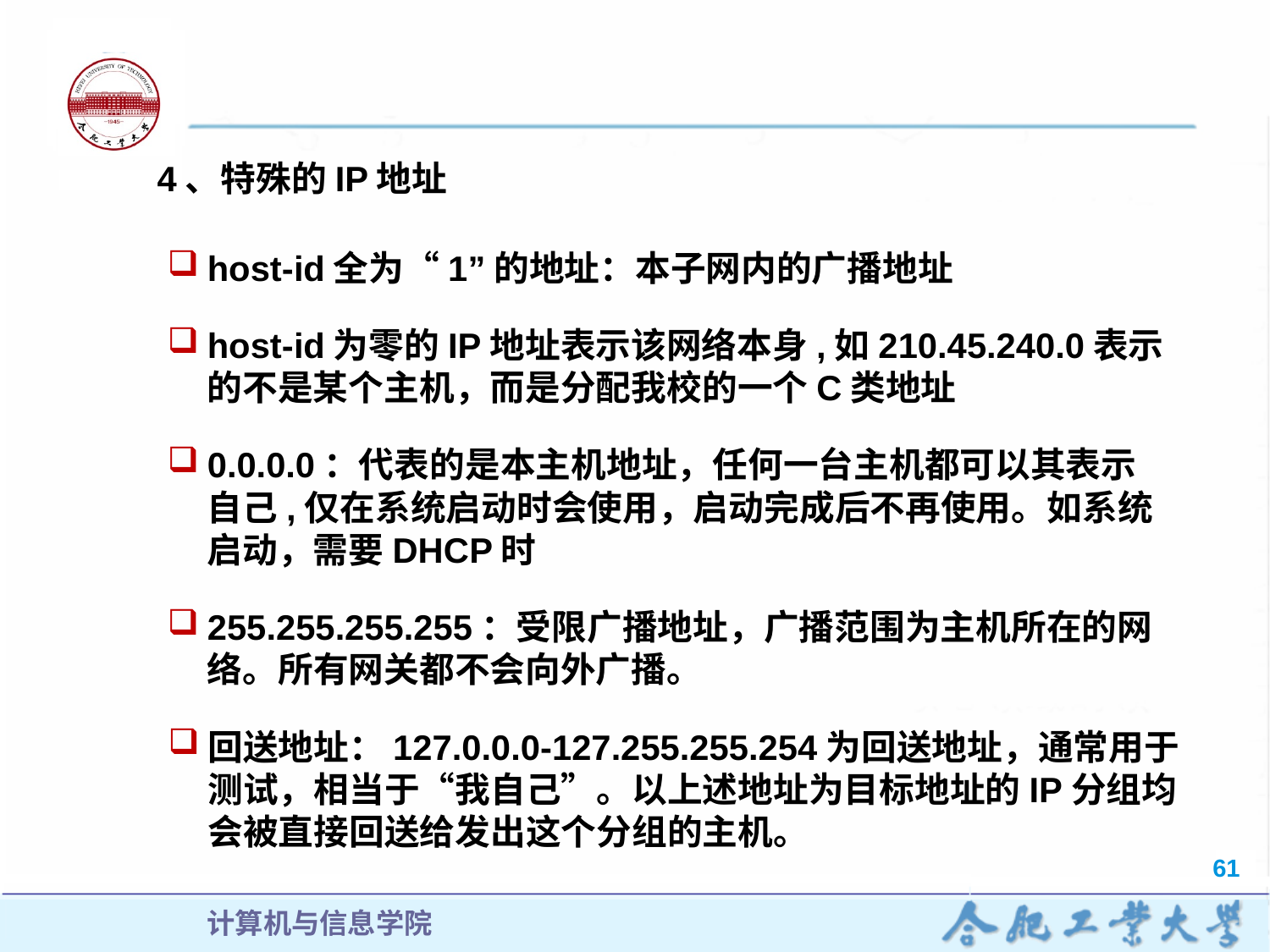

4、特殊的IP地址
host-id全为“1”的地址：本子网内的广播地址
host-id为零的IP地址表示该网络本身,如210.45.240.0表示的不是某个主机，而是分配我校的一个C类地址
0.0.0.0：代表的是本主机地址，任何一台主机都可以其表示自己,仅在系统启动时会使用，启动完成后不再使用。如系统启动，需要DHCP时
255.255.255.255：受限广播地址，广播范围为主机所在的网络。所有网关都不会向外广播。
回送地址：127.0.0.0-127.255.255.254为回送地址，通常用于测试，相当于“我自己”。以上述地址为目标地址的IP分组均会被直接回送给发出这个分组的主机。